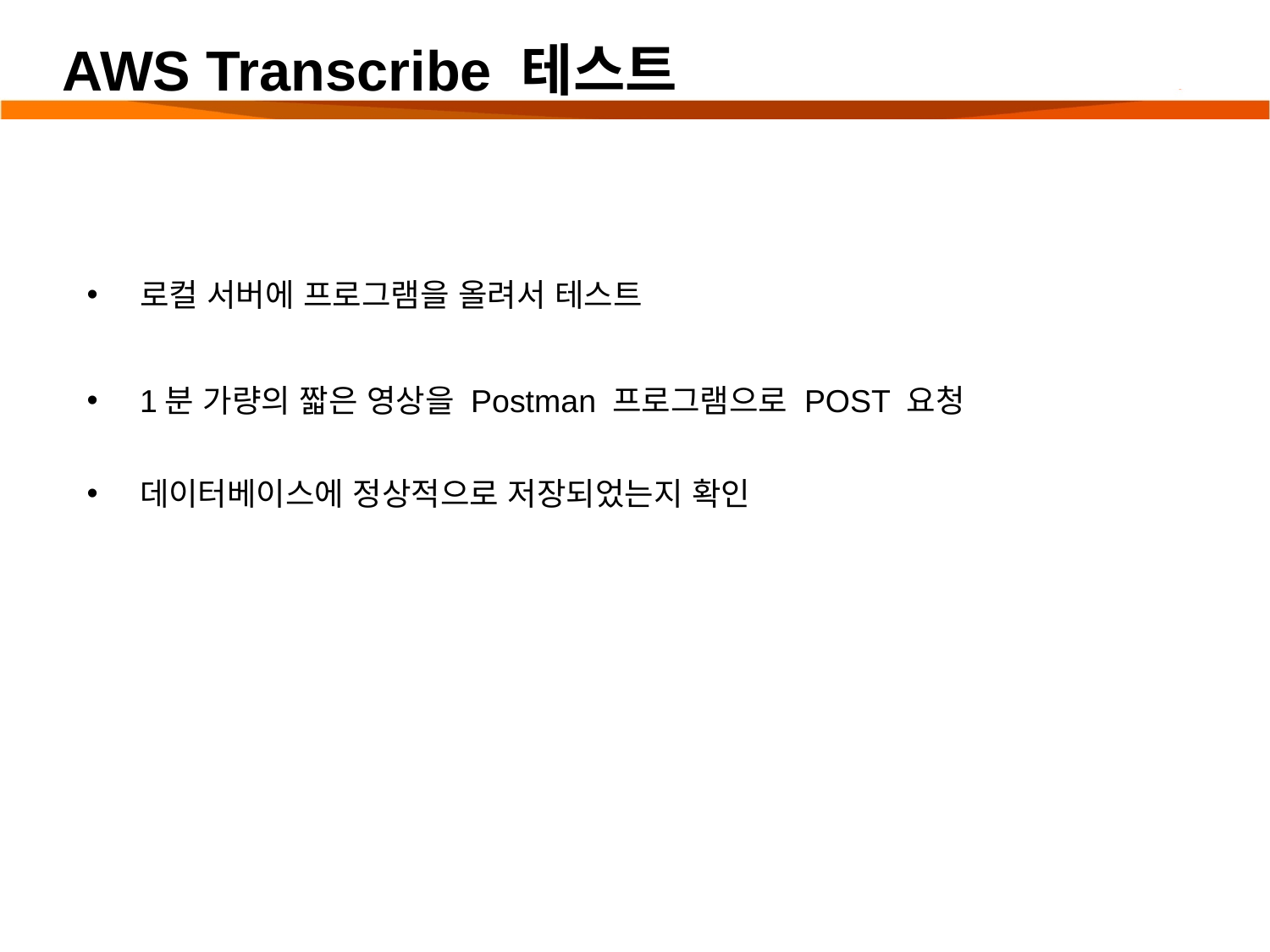

# AWS Transcribe 테스트
로컬 서버에 프로그램을 올려서 테스트

1분 가량의 짧은 영상을 Postman 프로그램으로 POST 요청

데이터베이스에 정상적으로 저장되었는지 확인